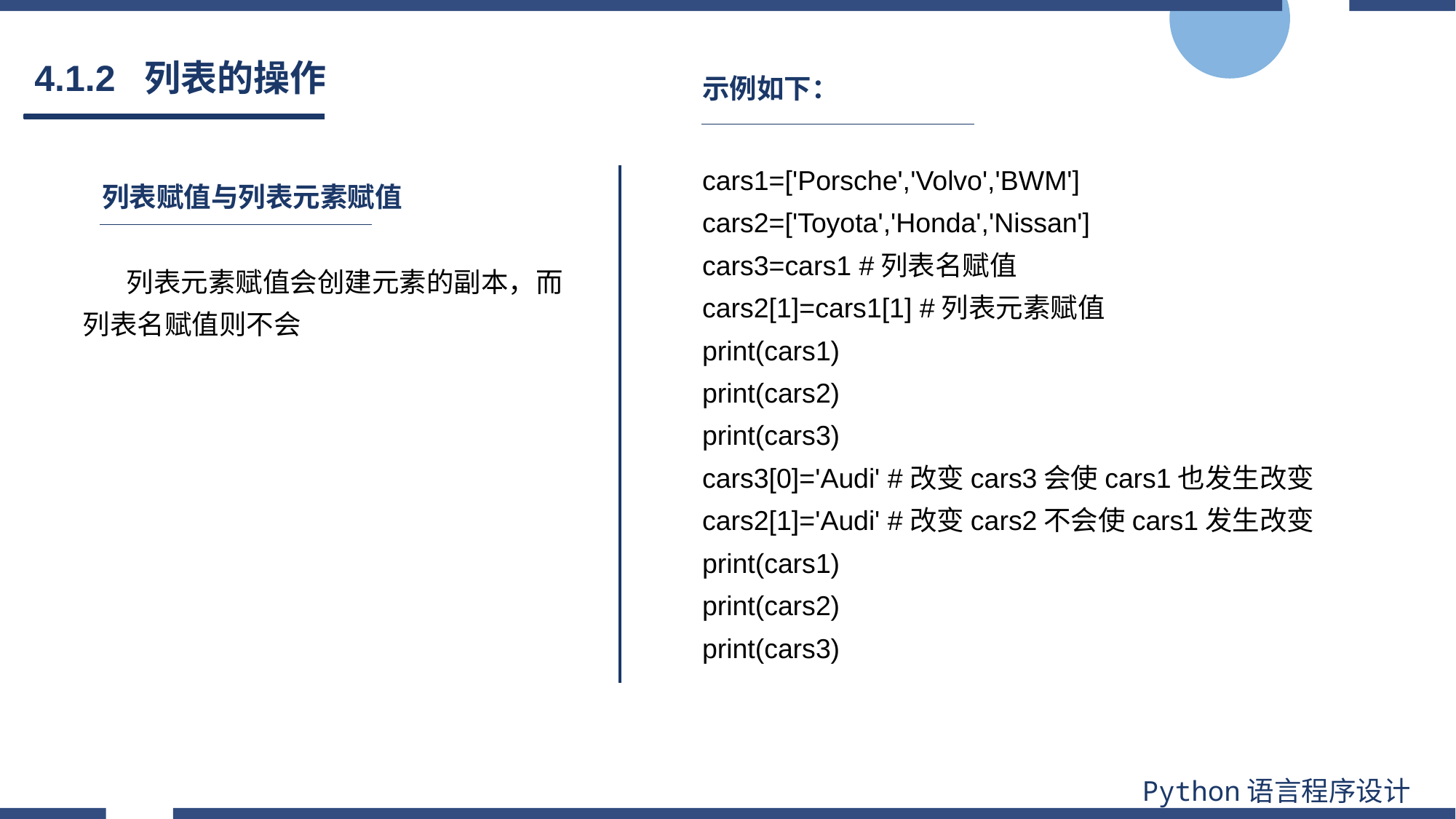

# 4.1.2  列表的操作
示例如下：
cars1=['Porsche','Volvo','BWM']
cars2=['Toyota','Honda','Nissan']
cars3=cars1 #列表名赋值
cars2[1]=cars1[1] #列表元素赋值
print(cars1)
print(cars2)
print(cars3)
cars3[0]='Audi' #改变cars3会使cars1也发生改变
cars2[1]='Audi' #改变cars2不会使cars1发生改变
print(cars1)
print(cars2)
print(cars3)

列表赋值与列表元素赋值
      列表元素赋值会创建元素的副本，而列表名赋值则不会